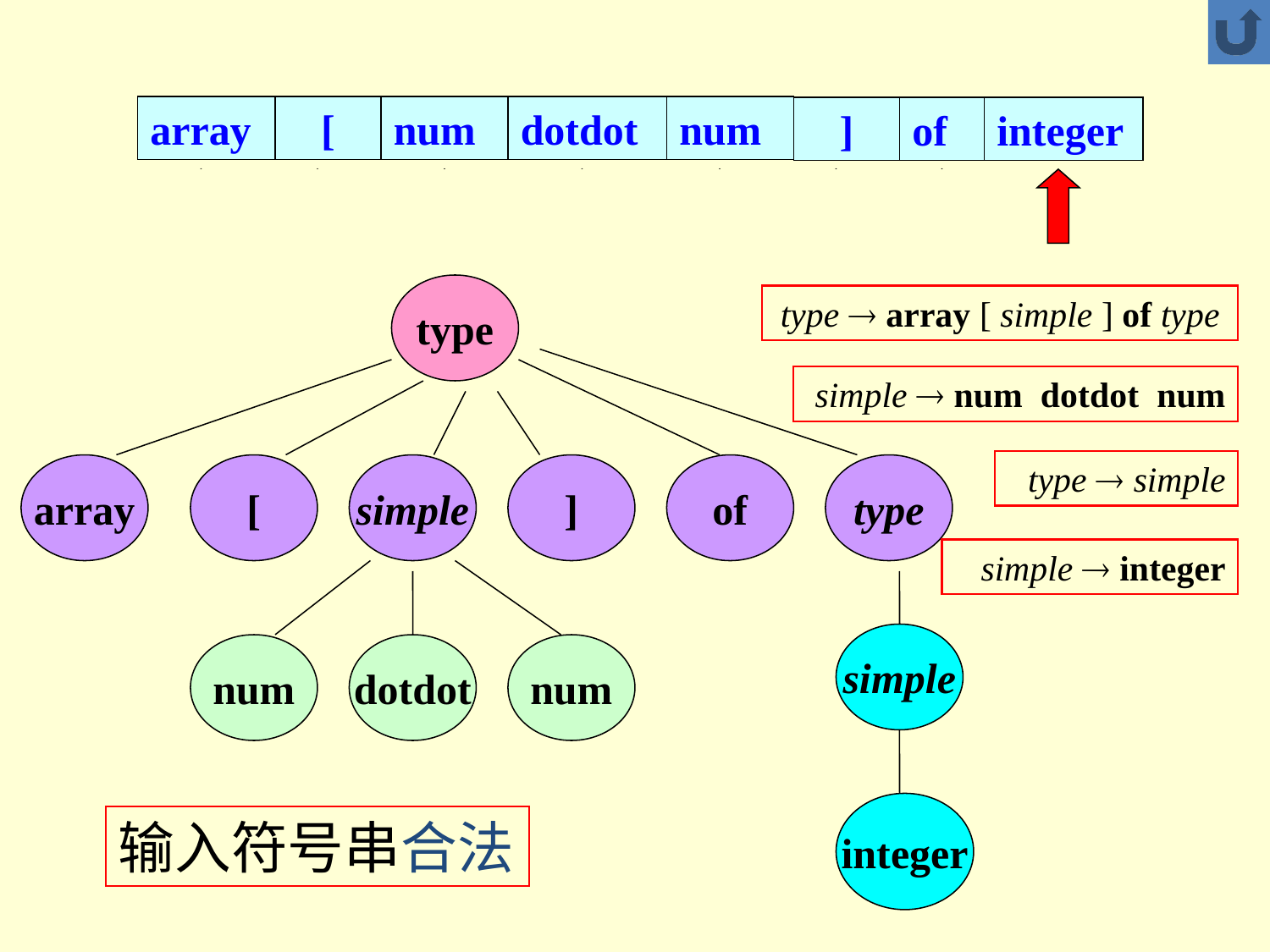

array
[
num
dotdot
num
]
of
integer

type
type → array [ simple ] of type

array
[
simple
]
of
type
simple → num  dotdot  num
type → simple
simple → integer

num
dotdot
num

simple

integer
输入符号串合法